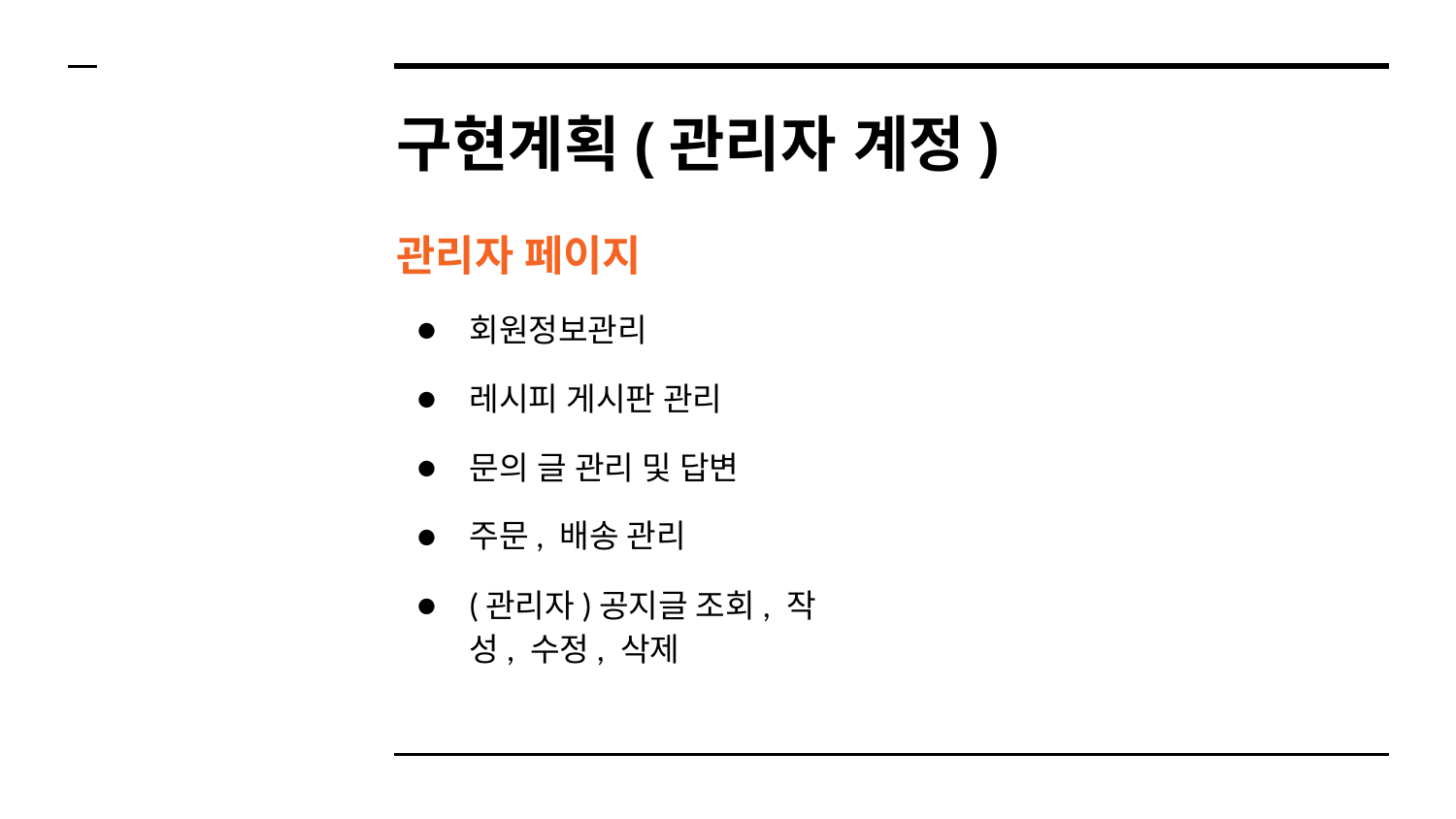

# 구현계획(관리자 계정)
관리자 페이지
회원정보관리
레시피 게시판 관리
문의 글 관리 및 답변
주문, 배송 관리
(관리자)공지글 조회, 작성, 수정, 삭제